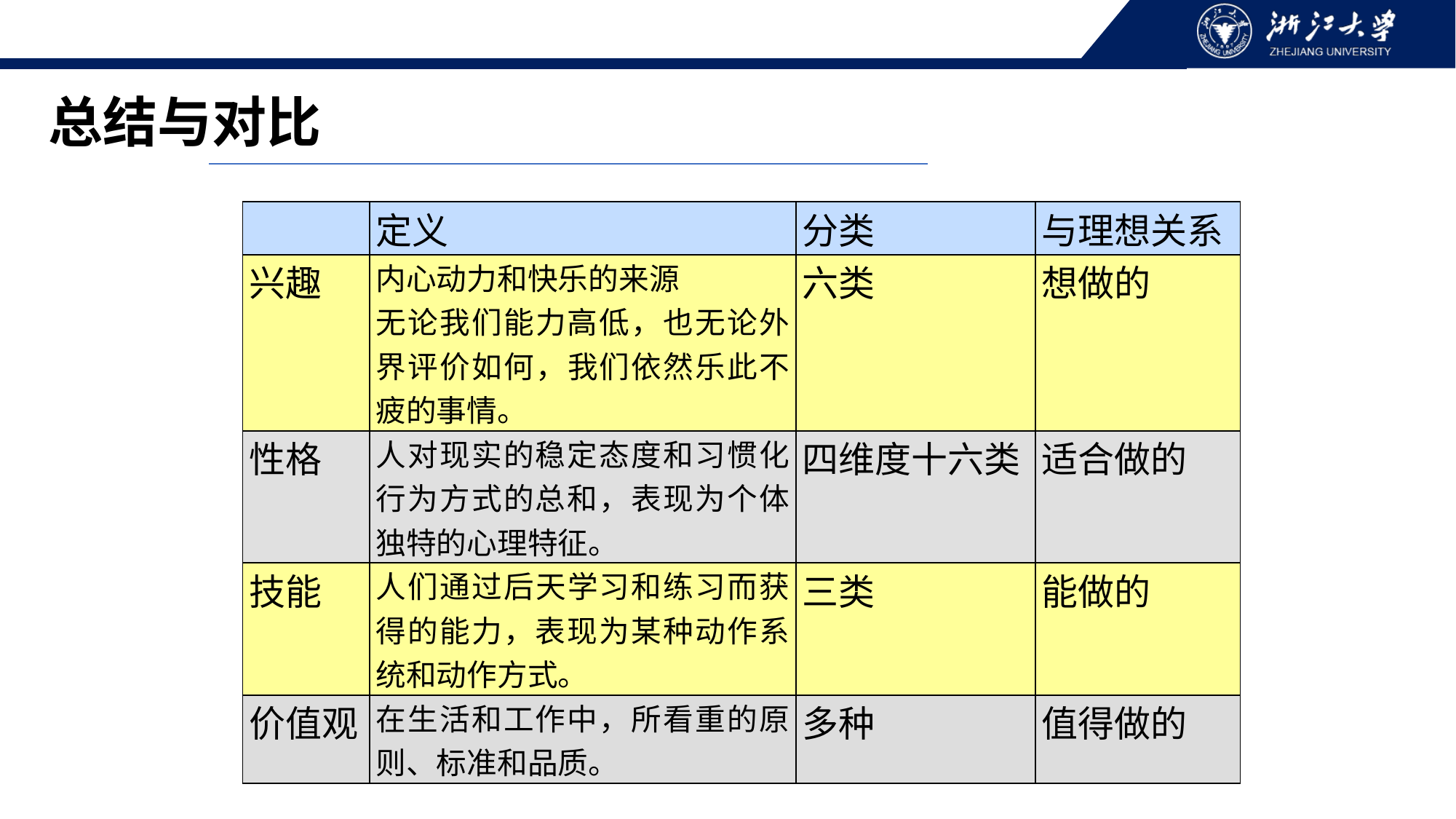

总结与对比
|  | 定义 | 分类 | 与理想关系 |
| --- | --- | --- | --- |
| 兴趣 | 内心动力和快乐的来源 无论我们能力高低，也无论外界评价如何，我们依然乐此不疲的事情。 | 六类 | 想做的 |
| 性格 | 人对现实的稳定态度和习惯化行为方式的总和，表现为个体独特的心理特征。 | 四维度十六类 | 适合做的 |
| 技能 | 人们通过后天学习和练习而获得的能力，表现为某种动作系统和动作方式。 | 三类 | 能做的 |
| 价值观 | 在生活和工作中，所看重的原则、标准和品质。 | 多种 | 值得做的 |